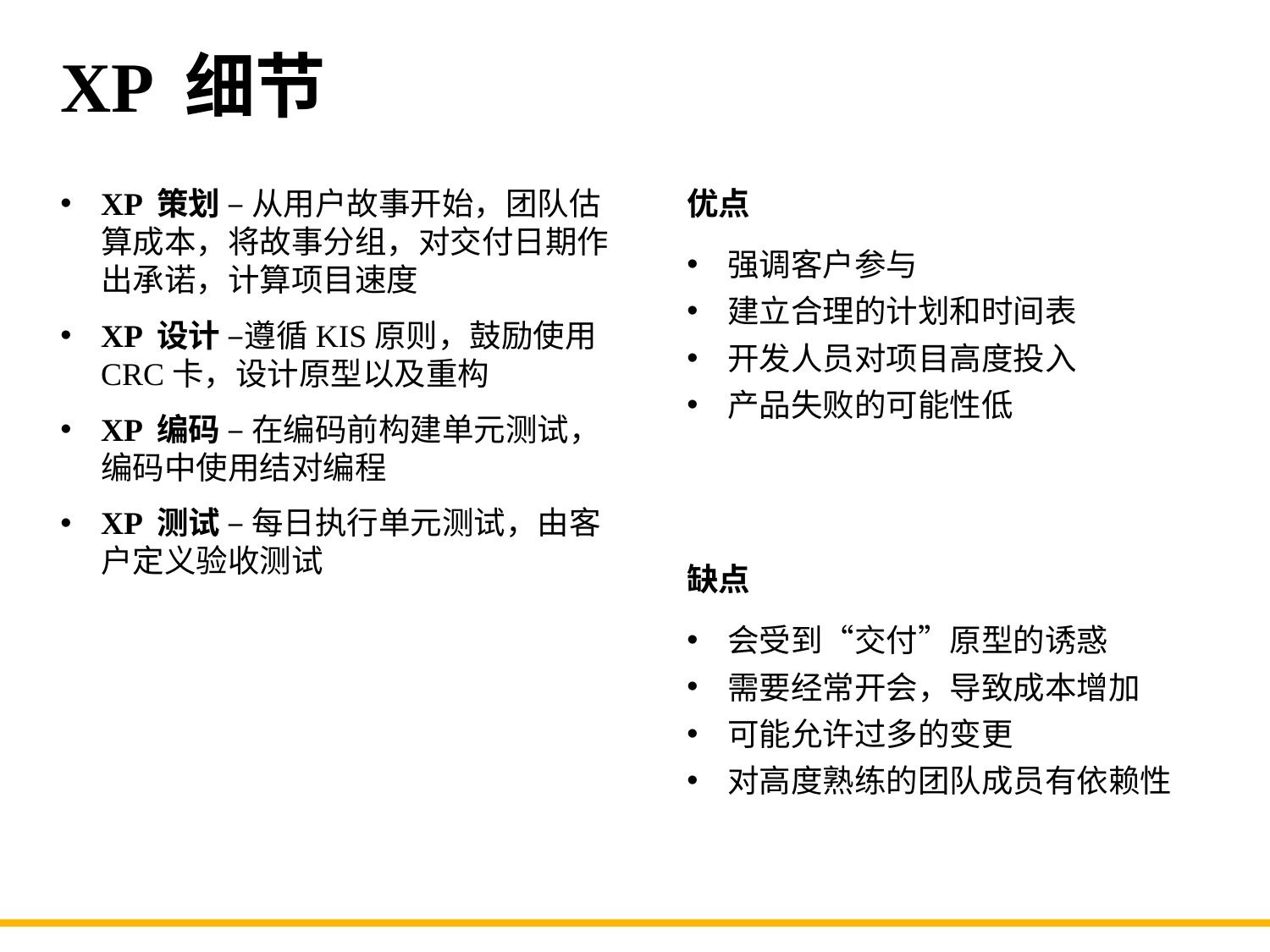

# XP 细节
XP 策划 – 从用户故事开始，团队估算成本，将故事分组，对交付日期作出承诺，计算项目速度
XP 设计 –遵循KIS原则，鼓励使用CRC卡，设计原型以及重构
XP 编码 – 在编码前构建单元测试，编码中使用结对编程
XP 测试 – 每日执行单元测试，由客户定义验收测试
优点
强调客户参与
建立合理的计划和时间表
开发人员对项目高度投入
产品失败的可能性低
缺点
会受到“交付”原型的诱惑
需要经常开会，导致成本增加
可能允许过多的变更
对高度熟练的团队成员有依赖性
10